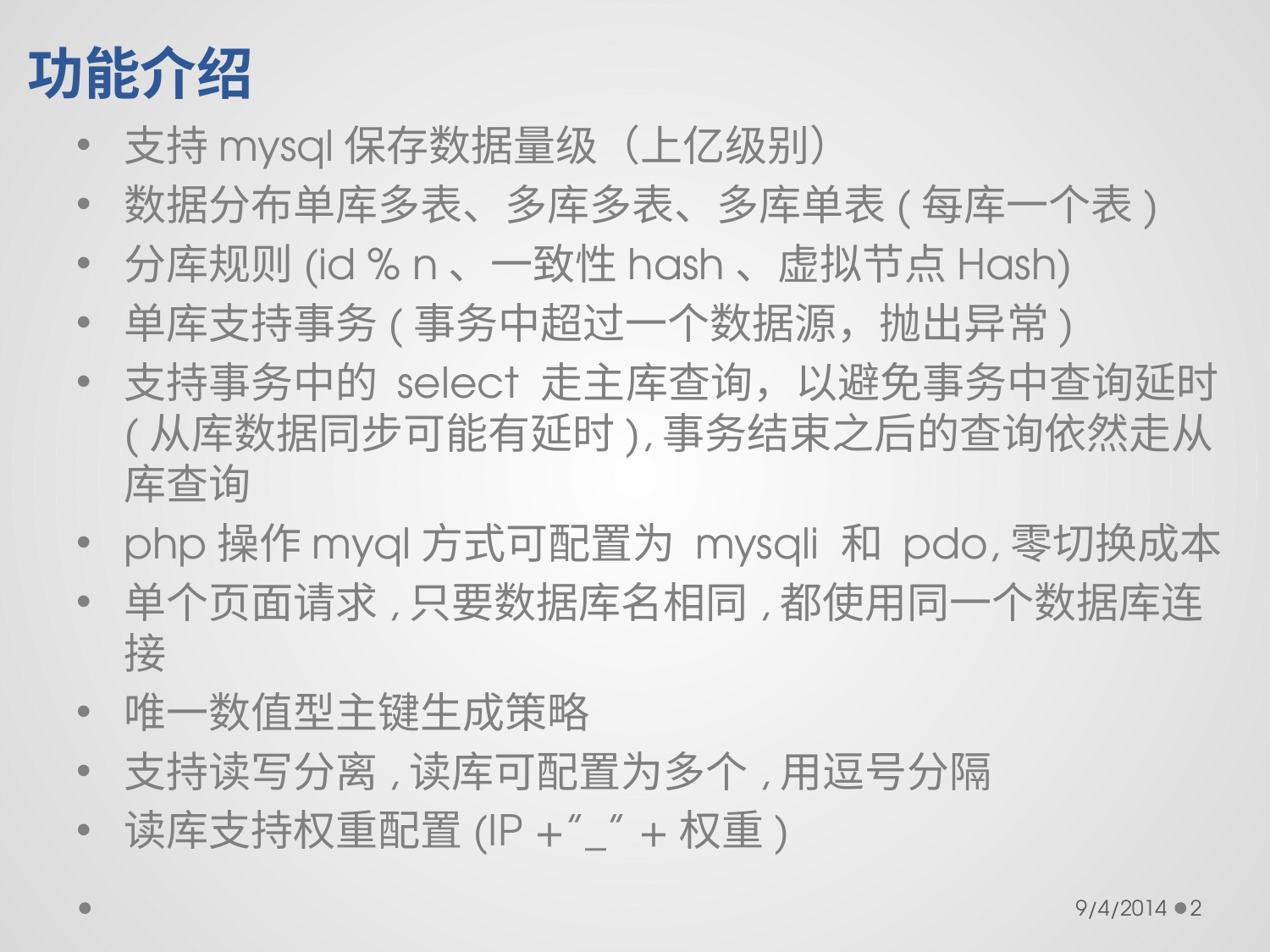

功能介绍
支持mysql保存数据量级（上亿级别）
数据分布单库多表、多库多表、多库单表(每库一个表)
分库规则(id % n、一致性hash、虚拟节点Hash)
单库支持事务(事务中超过一个数据源，抛出异常)
支持事务中的 select 走主库查询，以避免事务中查询延时(从库数据同步可能有延时),事务结束之后的查询依然走从库查询
php操作myql方式可配置为 mysqli 和 pdo,零切换成本
单个页面请求,只要数据库名相同,都使用同一个数据库连接
唯一数值型主键生成策略
支持读写分离,读库可配置为多个,用逗号分隔
读库支持权重配置(IP +”_” +权重)
9/4/2014
2